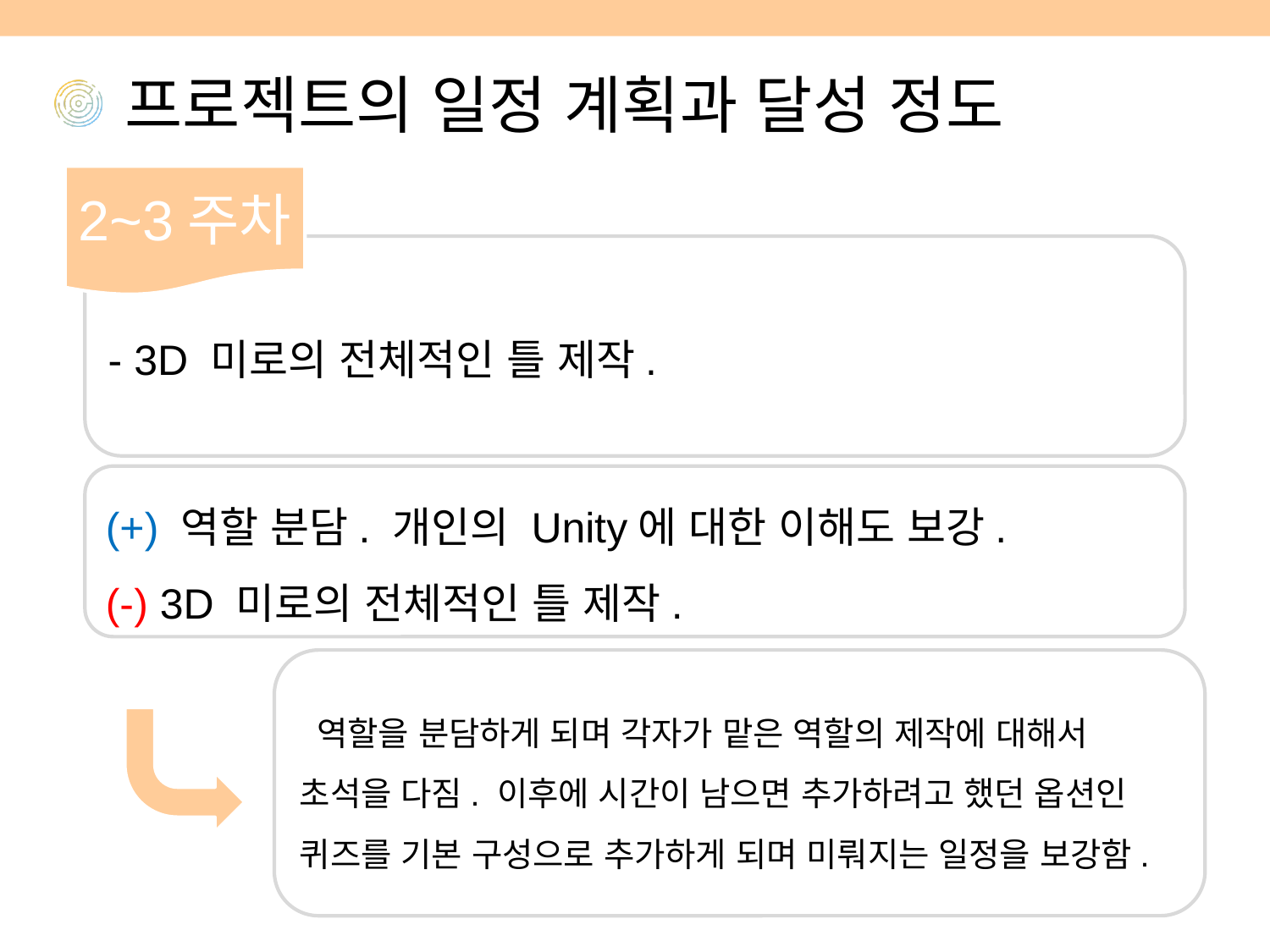

# 프로젝트의 일정 계획과 달성 정도
2~3주차
- 3D 미로의 전체적인 틀 제작.
(+) 역할 분담. 개인의 Unity에 대한 이해도 보강.
(-) 3D 미로의 전체적인 틀 제작.
 역할을 분담하게 되며 각자가 맡은 역할의 제작에 대해서 초석을 다짐. 이후에 시간이 남으면 추가하려고 했던 옵션인 퀴즈를 기본 구성으로 추가하게 되며 미뤄지는 일정을 보강함.